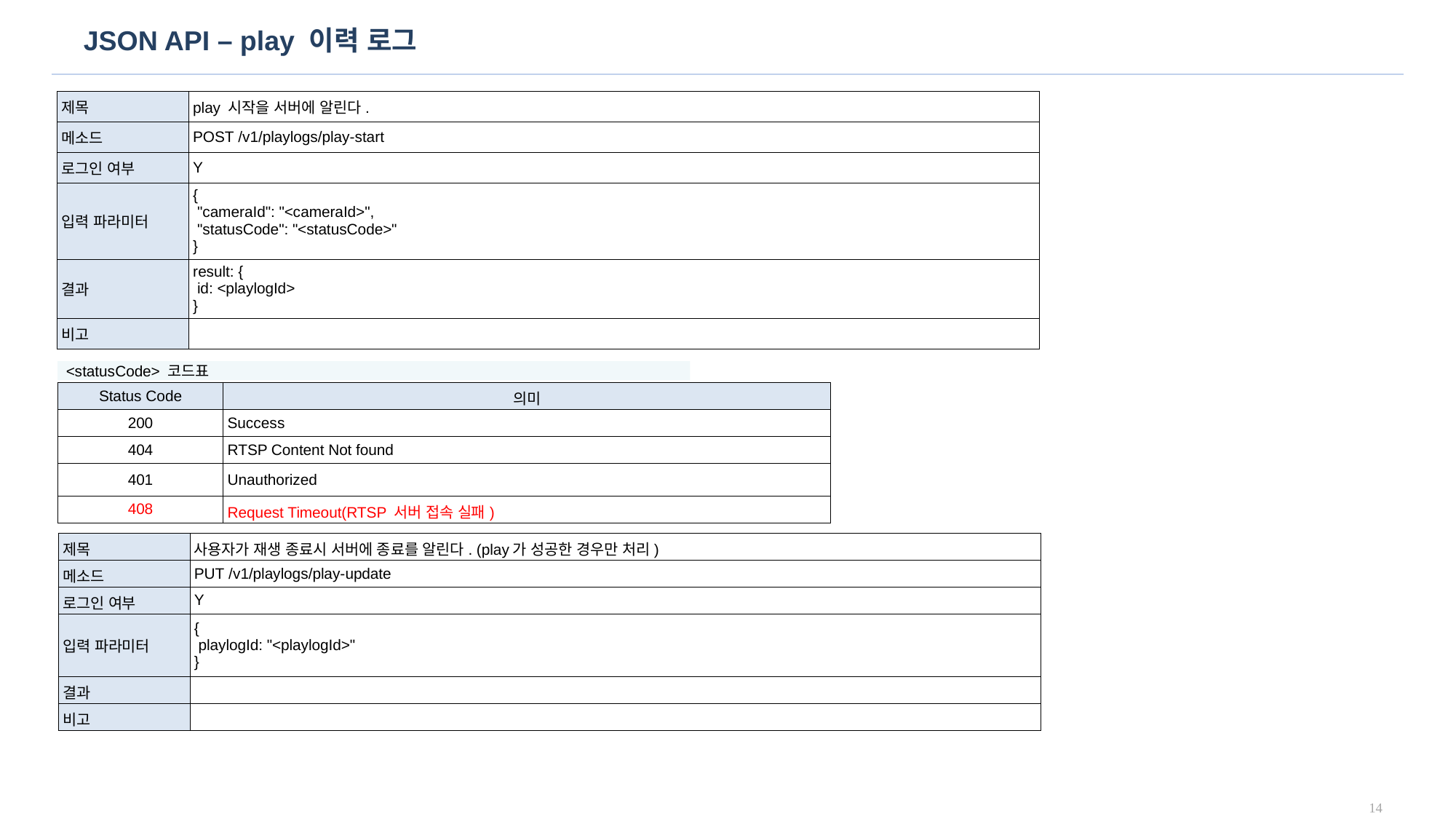

# JSON API – play 이력 로그
| 제목 | play 시작을 서버에 알린다. |
| --- | --- |
| 메소드 | POST /v1/playlogs/play-start |
| 로그인 여부 | Y |
| 입력 파라미터 | { "cameraId": "<cameraId>", "statusCode": "<statusCode>" } |
| 결과 | result: { id: <playlogId> } |
| 비고 |  |
<statusCode> 코드표
| Status Code | 의미 |
| --- | --- |
| 200 | Success |
| 404 | RTSP Content Not found |
| 401 | Unauthorized |
| 408 | Request Timeout(RTSP 서버 접속 실패) |
| 제목 | 사용자가 재생 종료시 서버에 종료를 알린다. (play가 성공한 경우만 처리) |
| --- | --- |
| 메소드 | PUT /v1/playlogs/play-update |
| 로그인 여부 | Y |
| 입력 파라미터 | { playlogId: "<playlogId>" } |
| 결과 |  |
| 비고 |  |

14